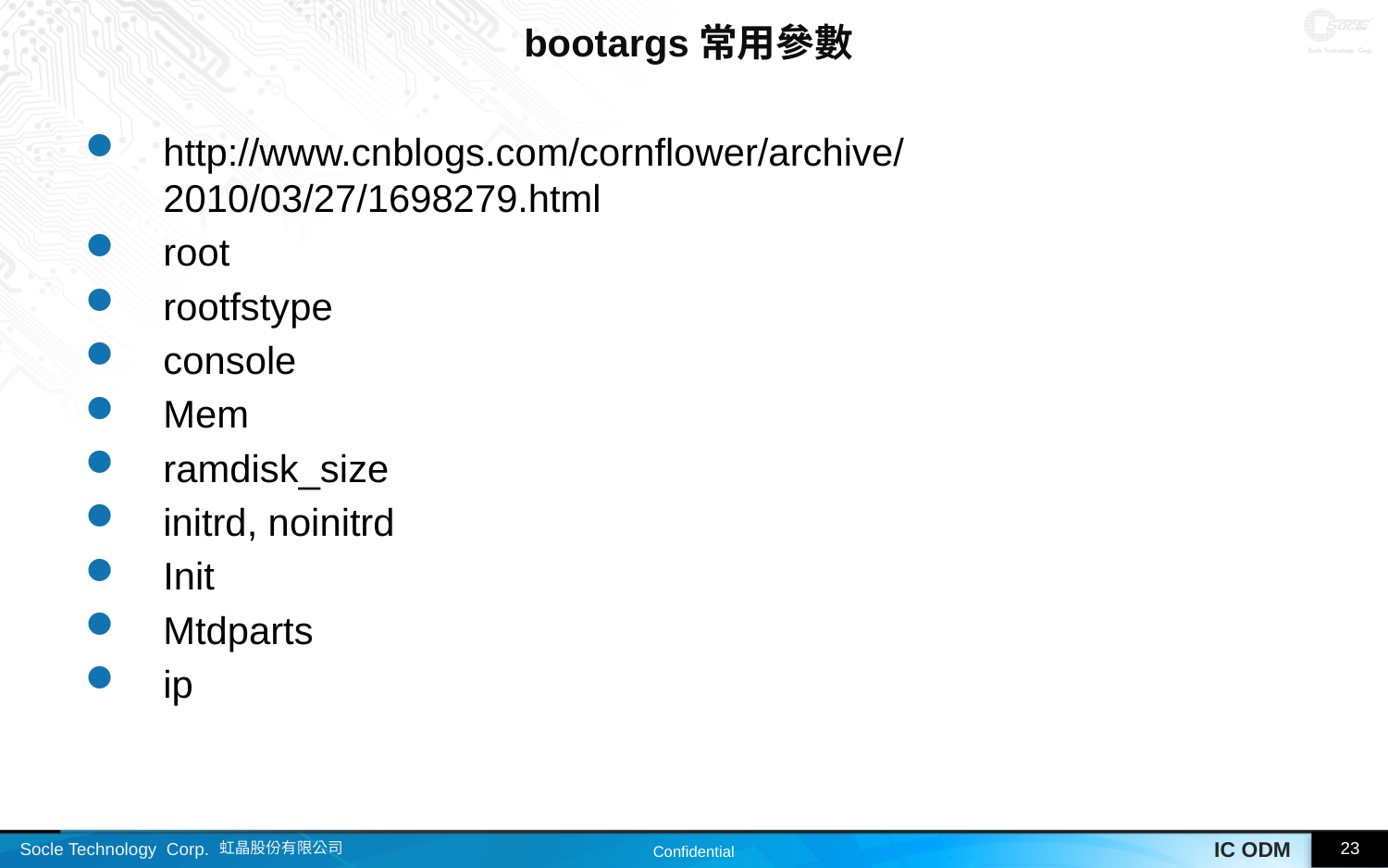

# bootargs常用參數
http://www.cnblogs.com/cornflower/archive/2010/03/27/1698279.html
root
rootfstype
console
Mem
ramdisk_size
initrd, noinitrd
Init
Mtdparts
ip